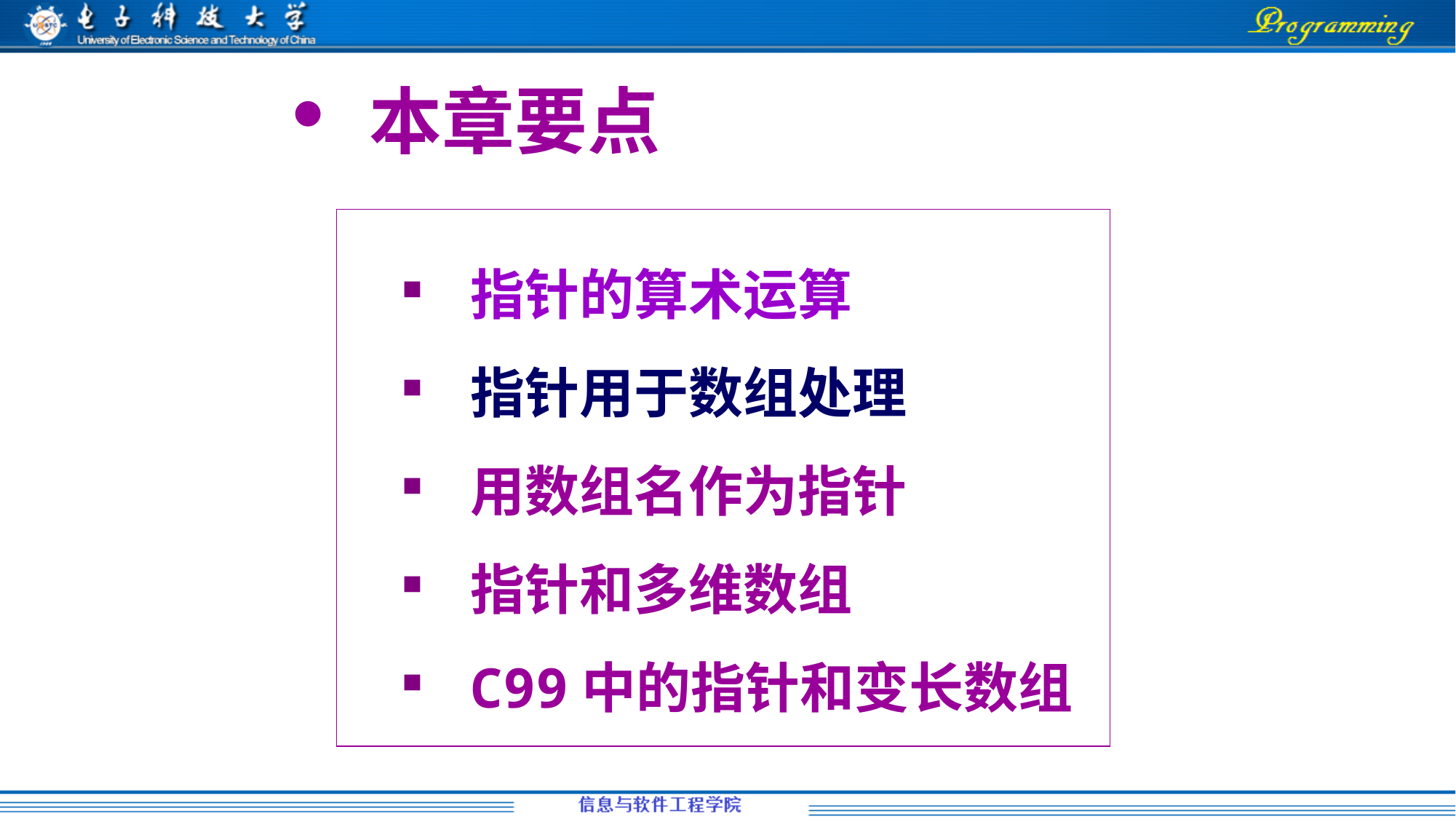

本章要点
指针的算术运算
指针用于数组处理
用数组名作为指针
指针和多维数组
C99中的指针和变长数组